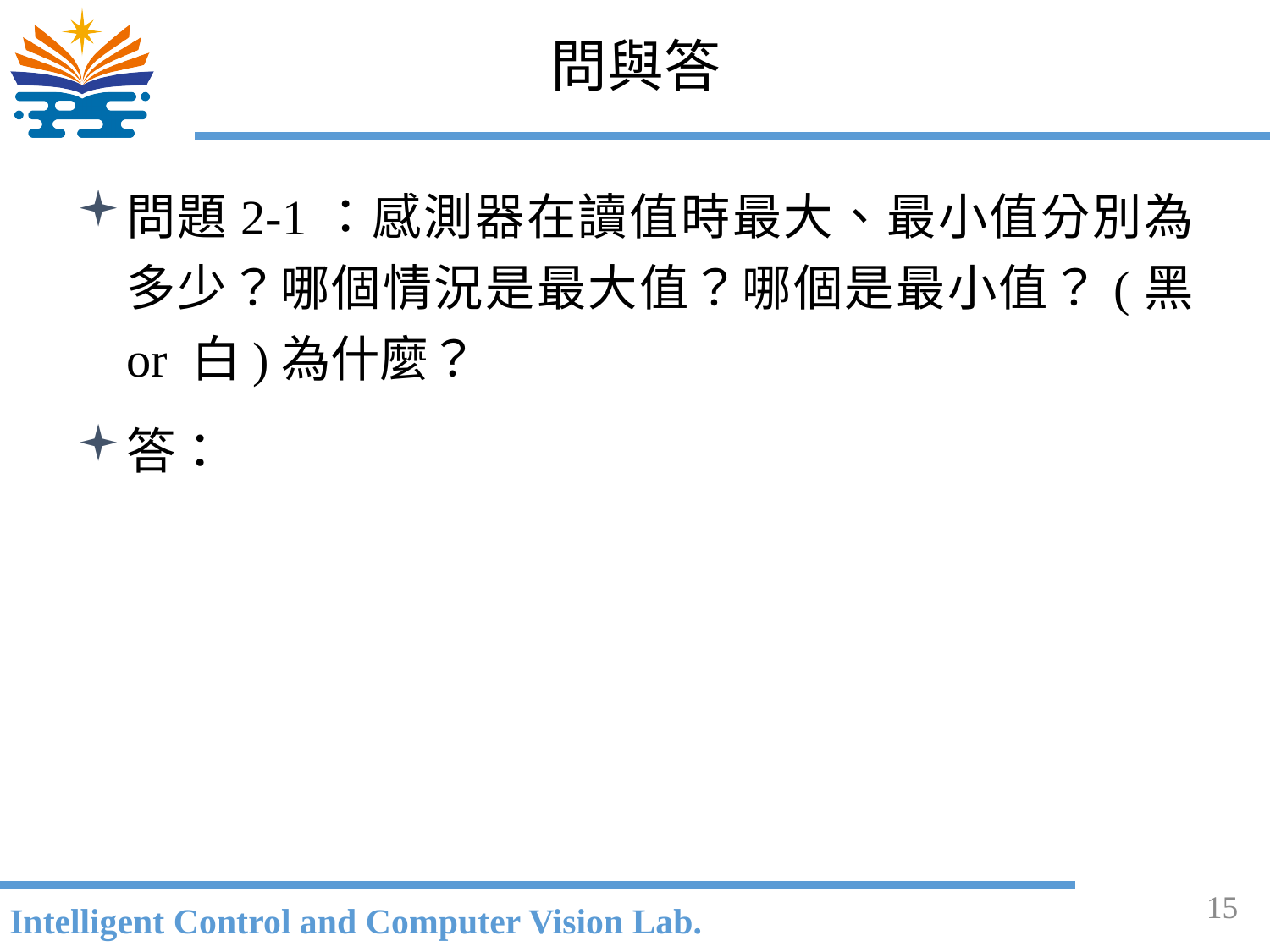

# 問與答
問題2-1：感測器在讀值時最大、最小值分別為多少？哪個情況是最大值？哪個是最小值？(黑 or 白)為什麼？
答：

15